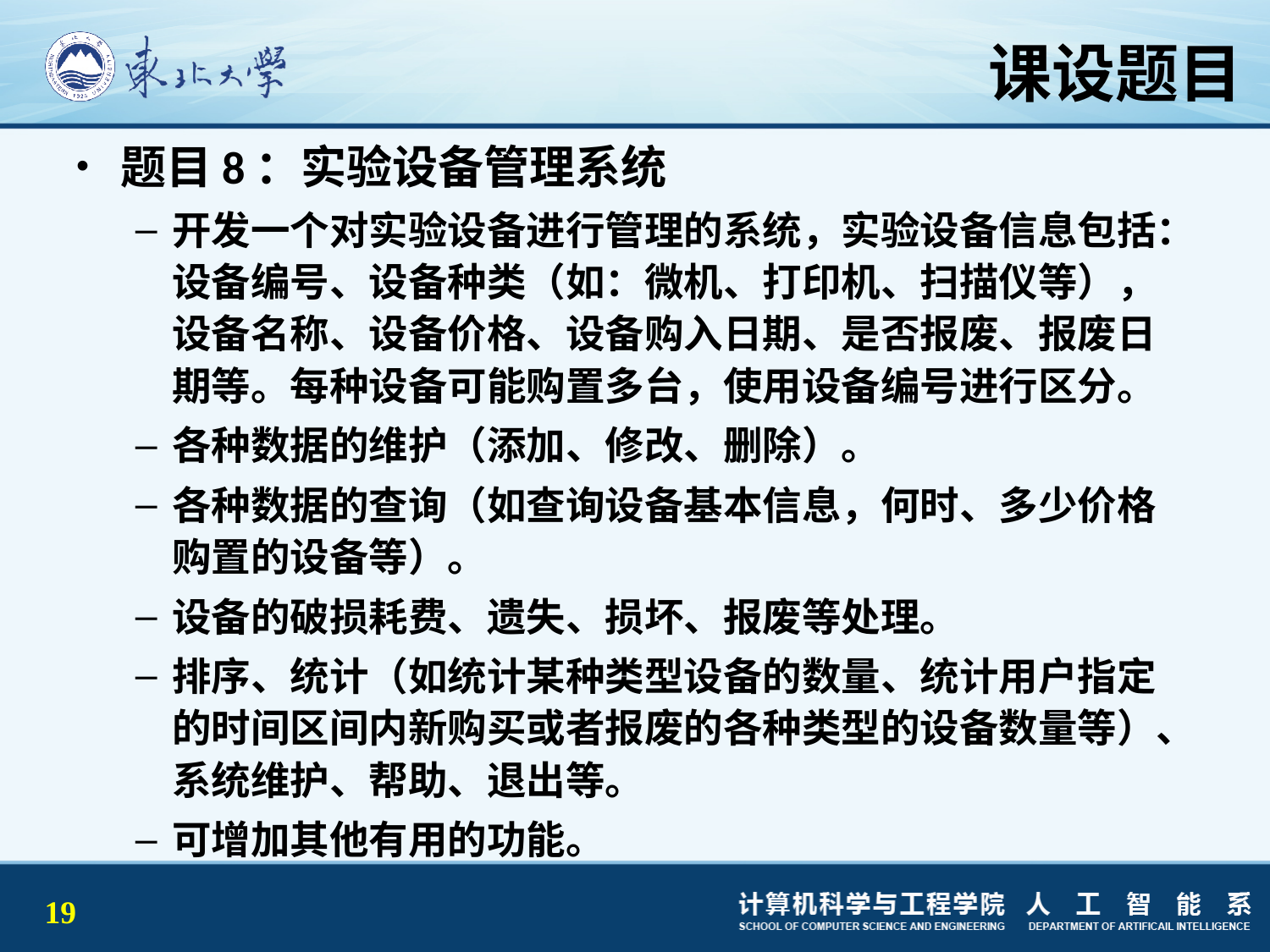

# 课设题目
题目8：实验设备管理系统
开发一个对实验设备进行管理的系统，实验设备信息包括：设备编号、设备种类（如：微机、打印机、扫描仪等），设备名称、设备价格、设备购入日期、是否报废、报废日期等。每种设备可能购置多台，使用设备编号进行区分。
各种数据的维护（添加、修改、删除）。
各种数据的查询（如查询设备基本信息，何时、多少价格购置的设备等）。
设备的破损耗费、遗失、损坏、报废等处理。
排序、统计（如统计某种类型设备的数量、统计用户指定的时间区间内新购买或者报废的各种类型的设备数量等）、系统维护、帮助、退出等。
可增加其他有用的功能。